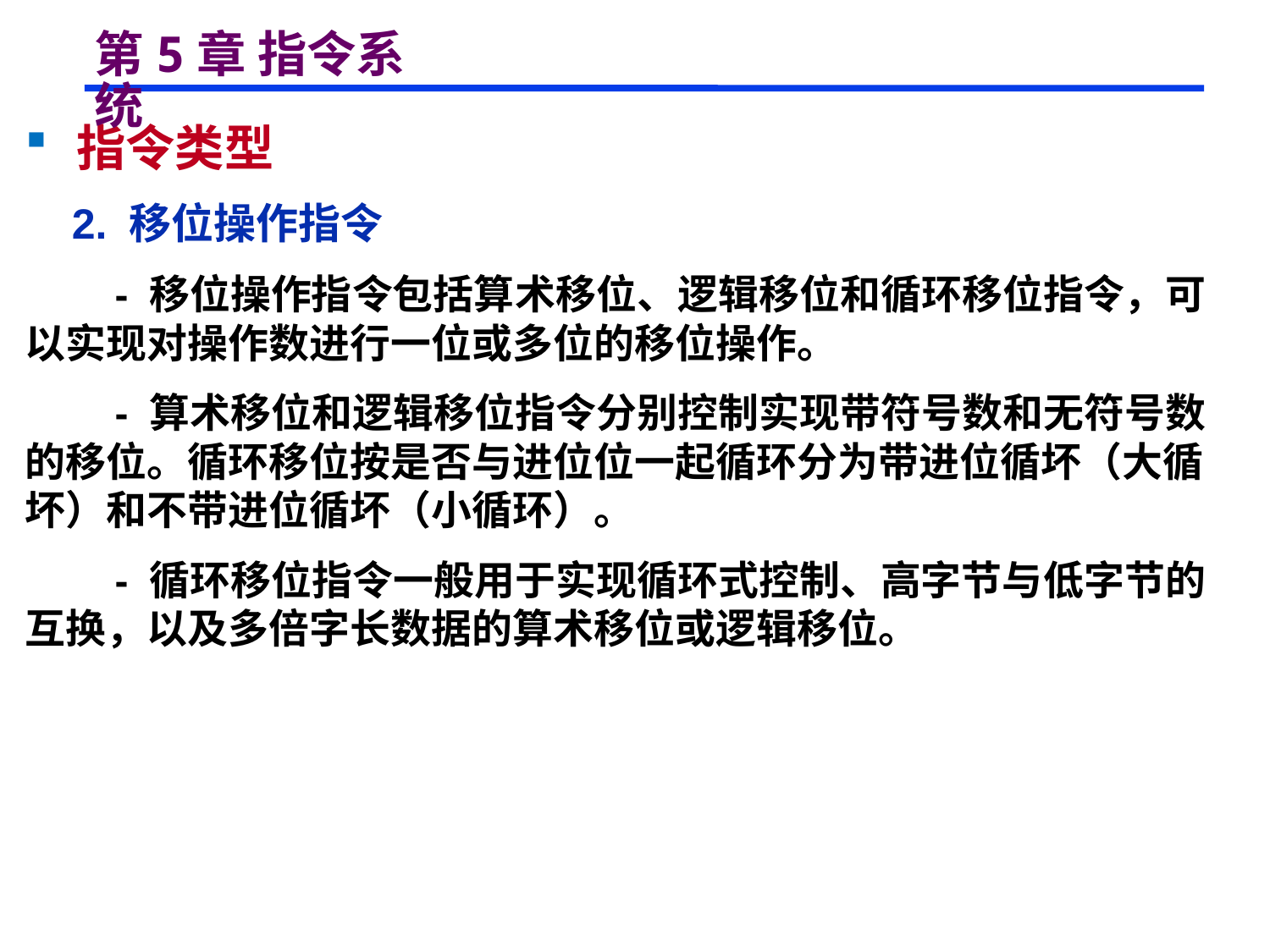

# 第5章 指令系统
 指令类型
    2. 移位操作指令
        - 移位操作指令包括算术移位、逻辑移位和循环移位指令，可以实现对操作数进行一位或多位的移位操作。
        - 算术移位和逻辑移位指令分别控制实现带符号数和无符号数的移位。循环移位按是否与进位位一起循环分为带进位循坏（大循坏）和不带进位循坏（小循环）。
        - 循环移位指令一般用于实现循环式控制、高字节与低字节的互换，以及多倍字长数据的算术移位或逻辑移位。